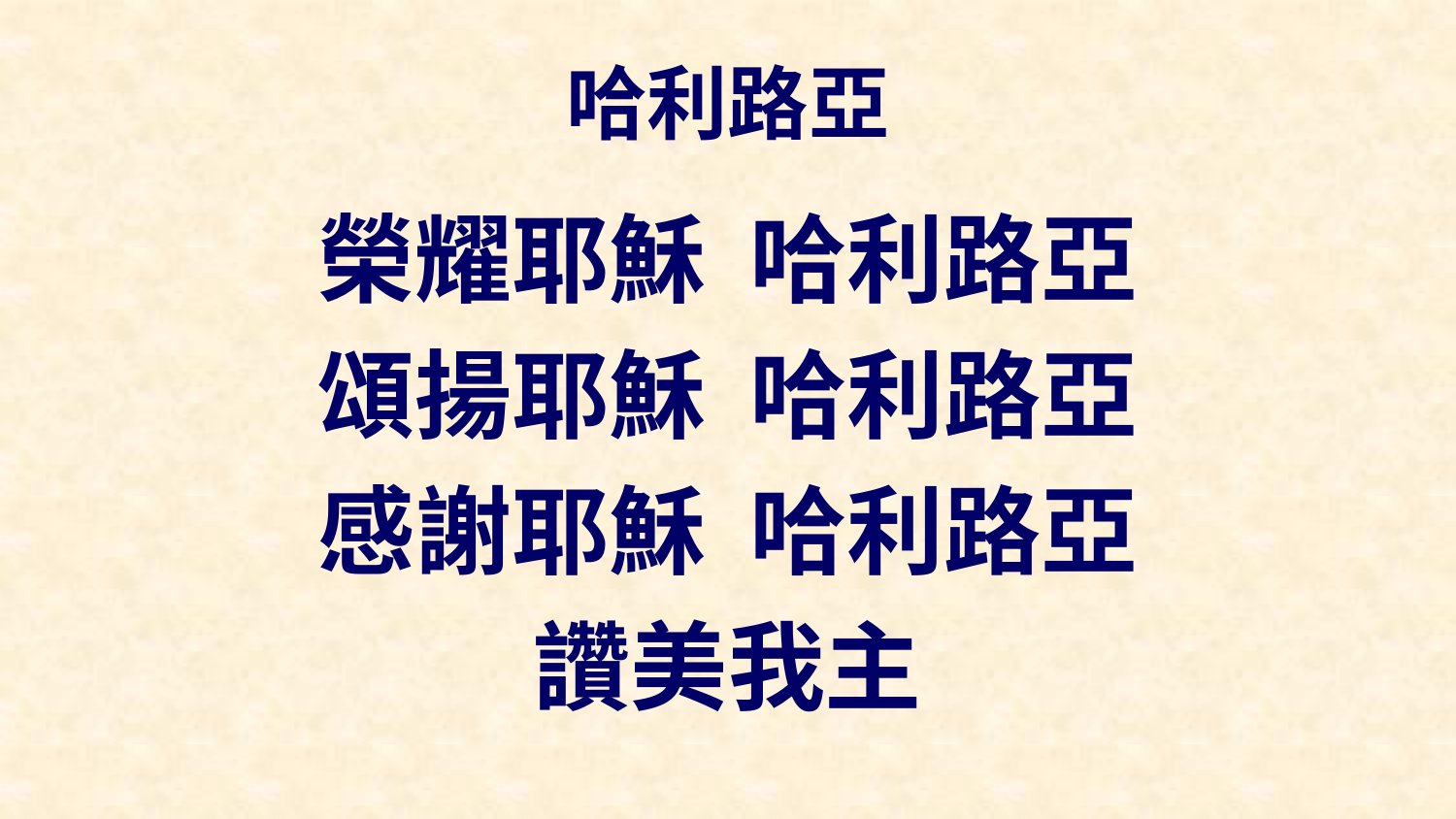

# 哈利路亞
榮耀耶穌  哈利路亞
頌揚耶穌  哈利路亞
感謝耶穌  哈利路亞
讚美我主